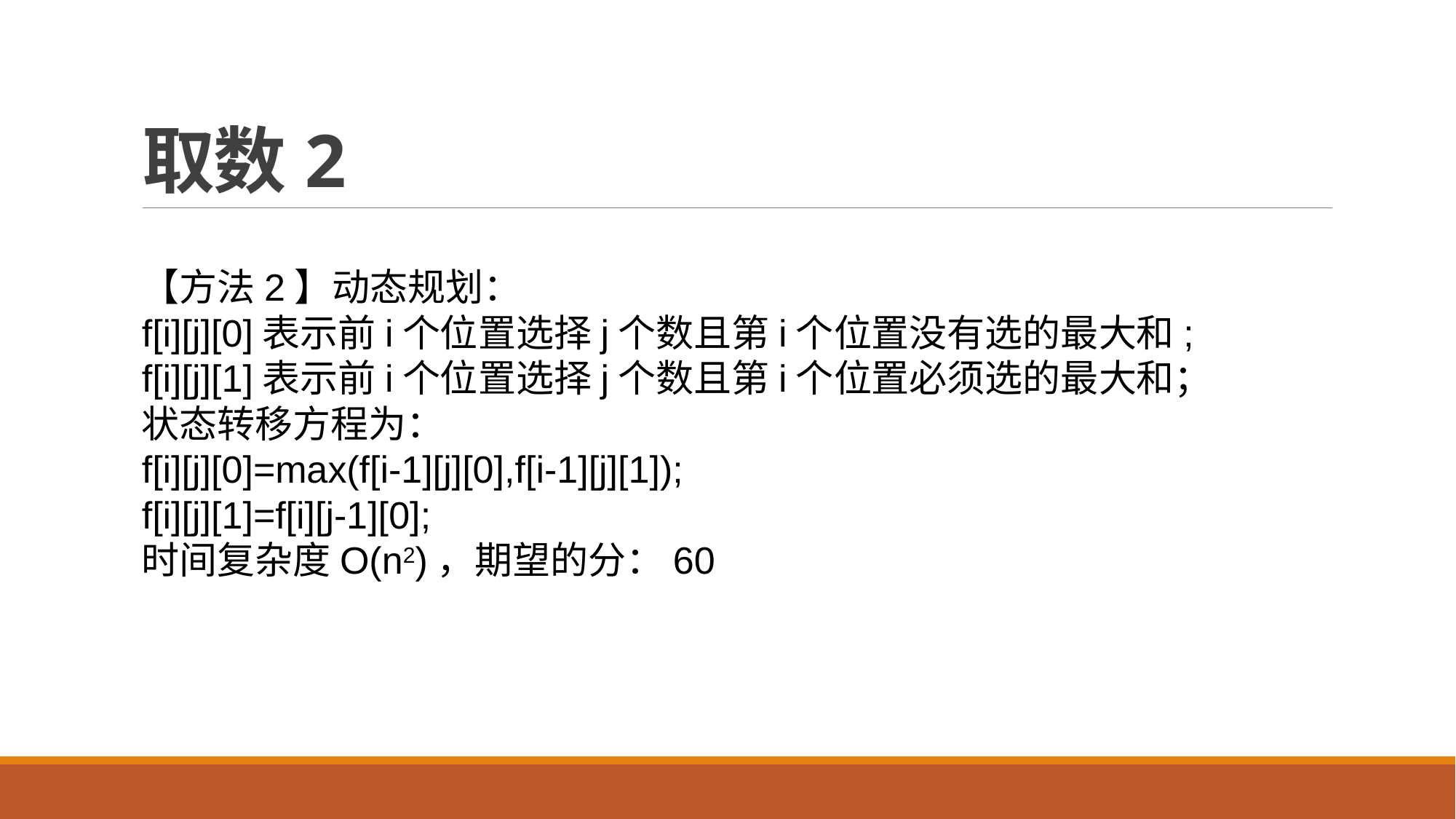

# 取数2
【方法2】动态规划：
f[i][j][0]表示前i个位置选择j个数且第i个位置没有选的最大和;
f[i][j][1]表示前i个位置选择j个数且第i个位置必须选的最大和；
状态转移方程为：
f[i][j][0]=max(f[i-1][j][0],f[i-1][j][1]);
f[i][j][1]=f[i][j-1][0];
时间复杂度O(n2)，期望的分：60